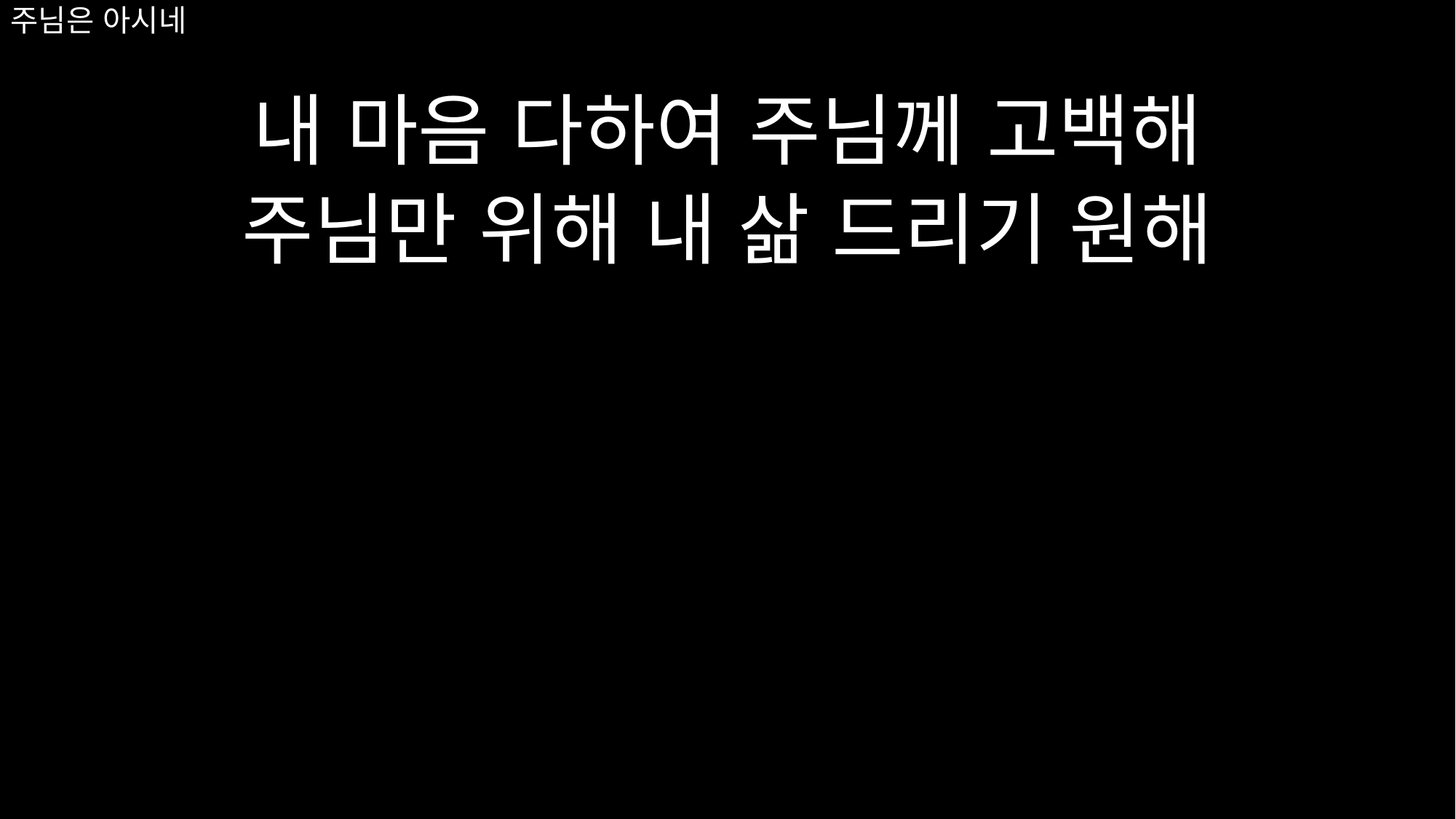

내 마음 다하여 주님께 고백해
주님만 위해 내 삶 드리기 원해

# 주님은 아시네